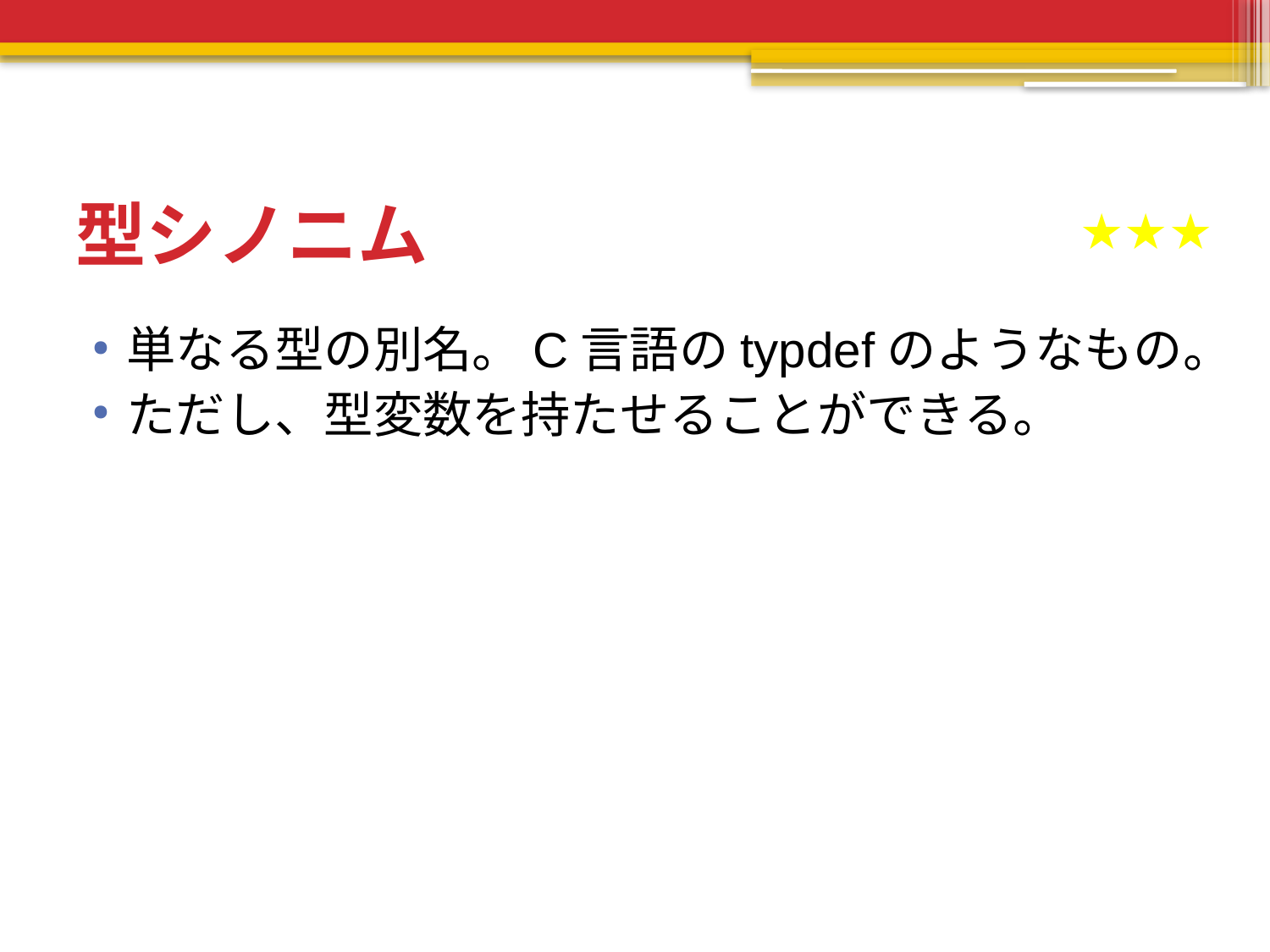

# 型シノニム
★★★★★
単なる型の別名。C言語のtypdefのようなもの。
ただし、型変数を持たせることができる。